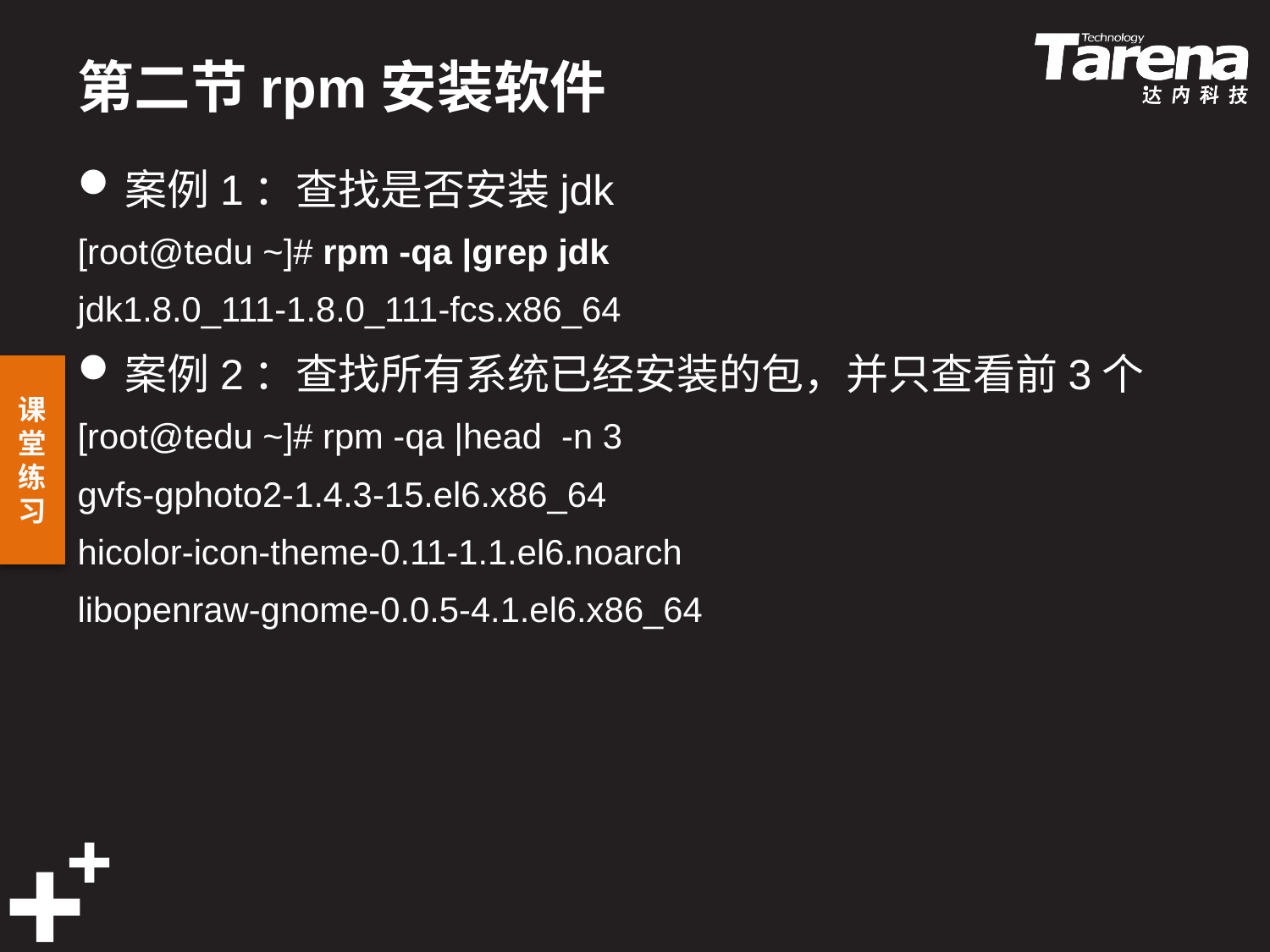

# 第二节rpm安装软件
案例1：查找是否安装jdk
[root@tedu ~]# rpm -qa |grep jdk
jdk1.8.0_111-1.8.0_111-fcs.x86_64
案例2：查找所有系统已经安装的包，并只查看前3个
[root@tedu ~]# rpm -qa |head  -n 3
gvfs-gphoto2-1.4.3-15.el6.x86_64
hicolor-icon-theme-0.11-1.1.el6.noarch
libopenraw-gnome-0.0.5-4.1.el6.x86_64